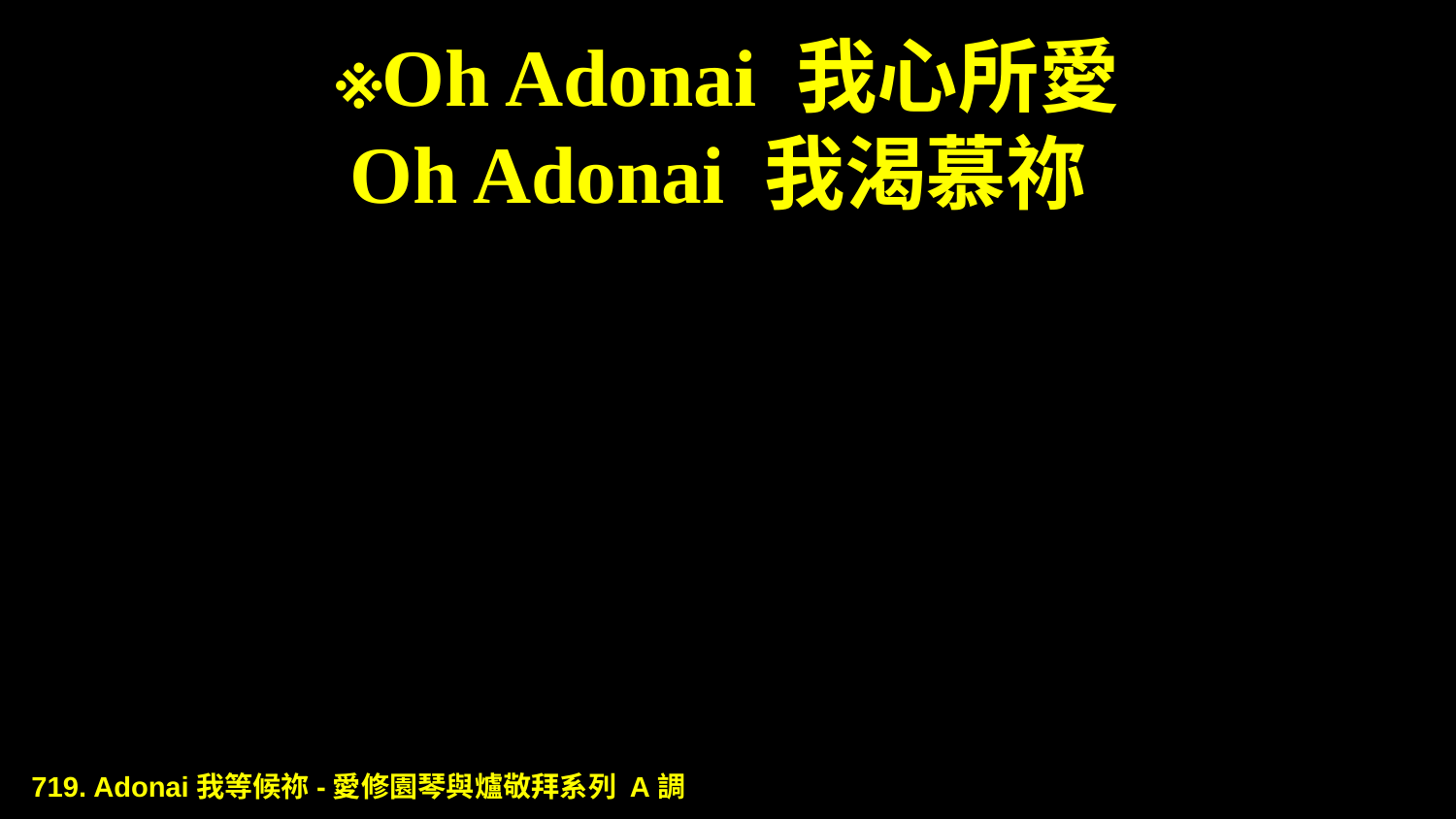

# ※Oh Adonai 我心所愛 Oh Adonai 我渴慕祢
719. Adonai我等候祢-愛修園琴與爐敬拜系列 A調